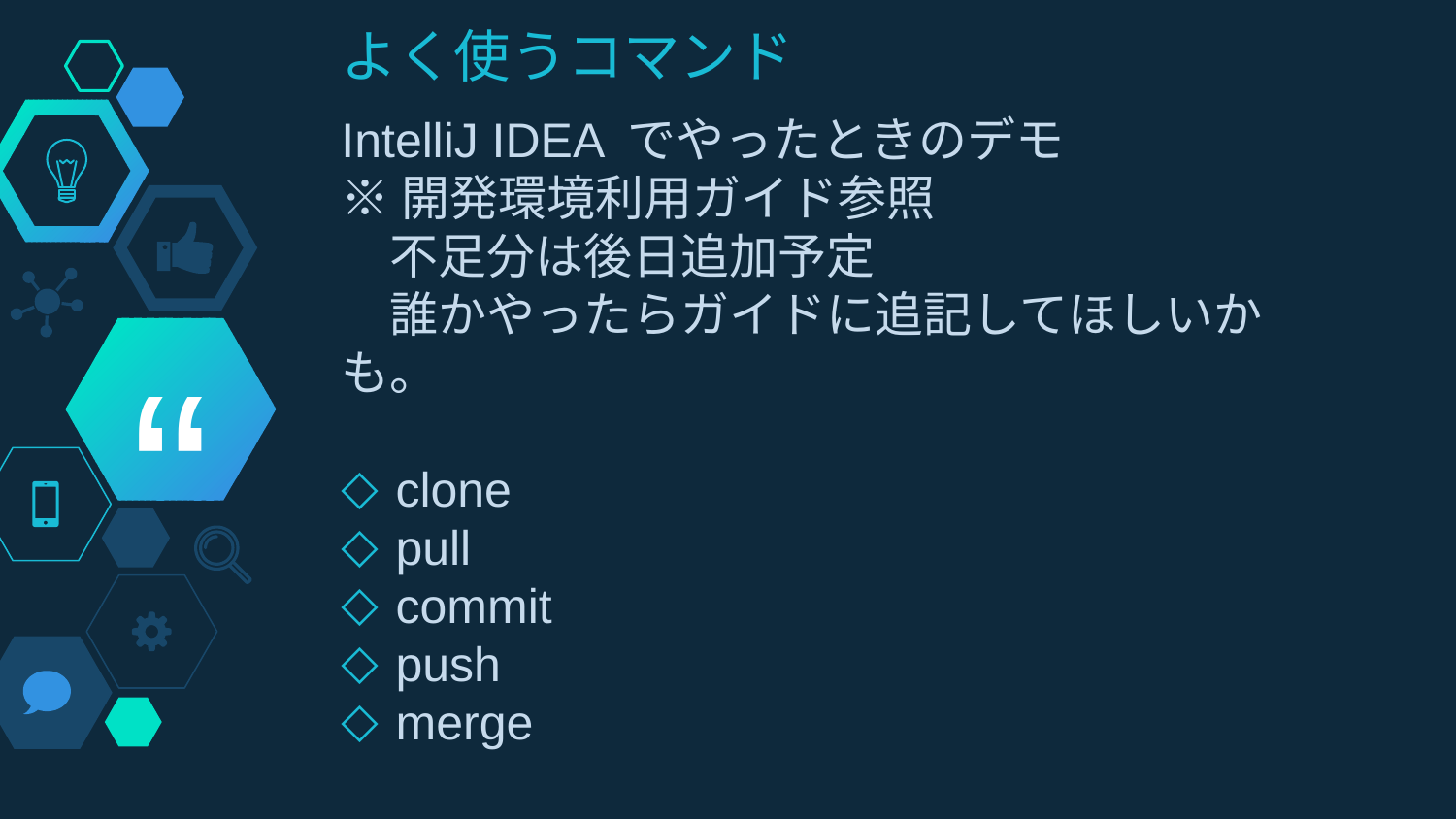

よく使うコマンド
IntelliJ IDEA でやったときのデモ
※開発環境利用ガイド参照
　不足分は後日追加予定
　誰かやったらガイドに追記してほしいかも。

clone
pull
commit
push
merge